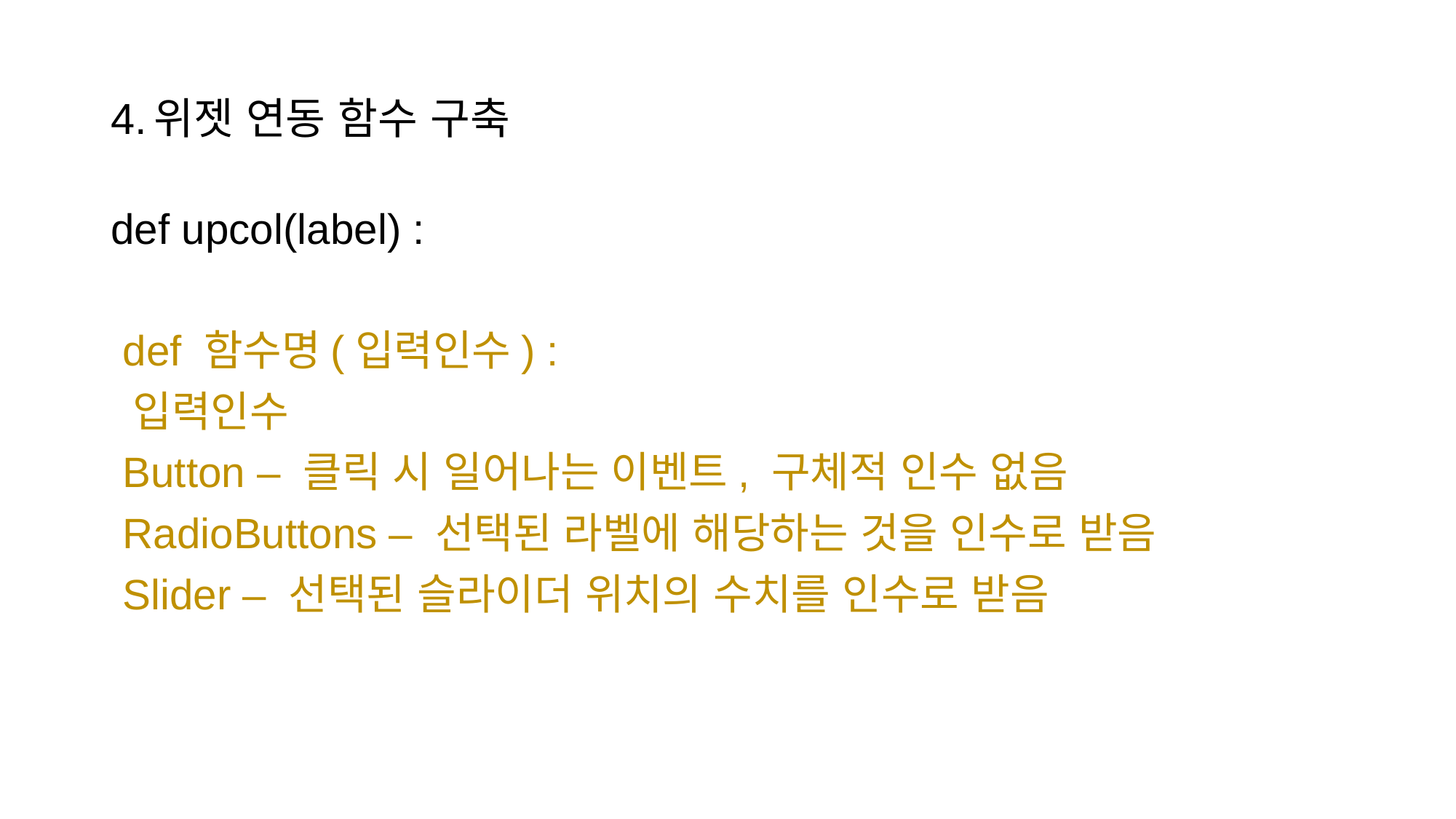

# 4.위젯 연동 함수 구축
def upcol(label) :

 def 함수명(입력인수) :
 입력인수
 Button – 클릭 시 일어나는 이벤트, 구체적 인수 없음
 RadioButtons – 선택된 라벨에 해당하는 것을 인수로 받음
 Slider – 선택된 슬라이더 위치의 수치를 인수로 받음